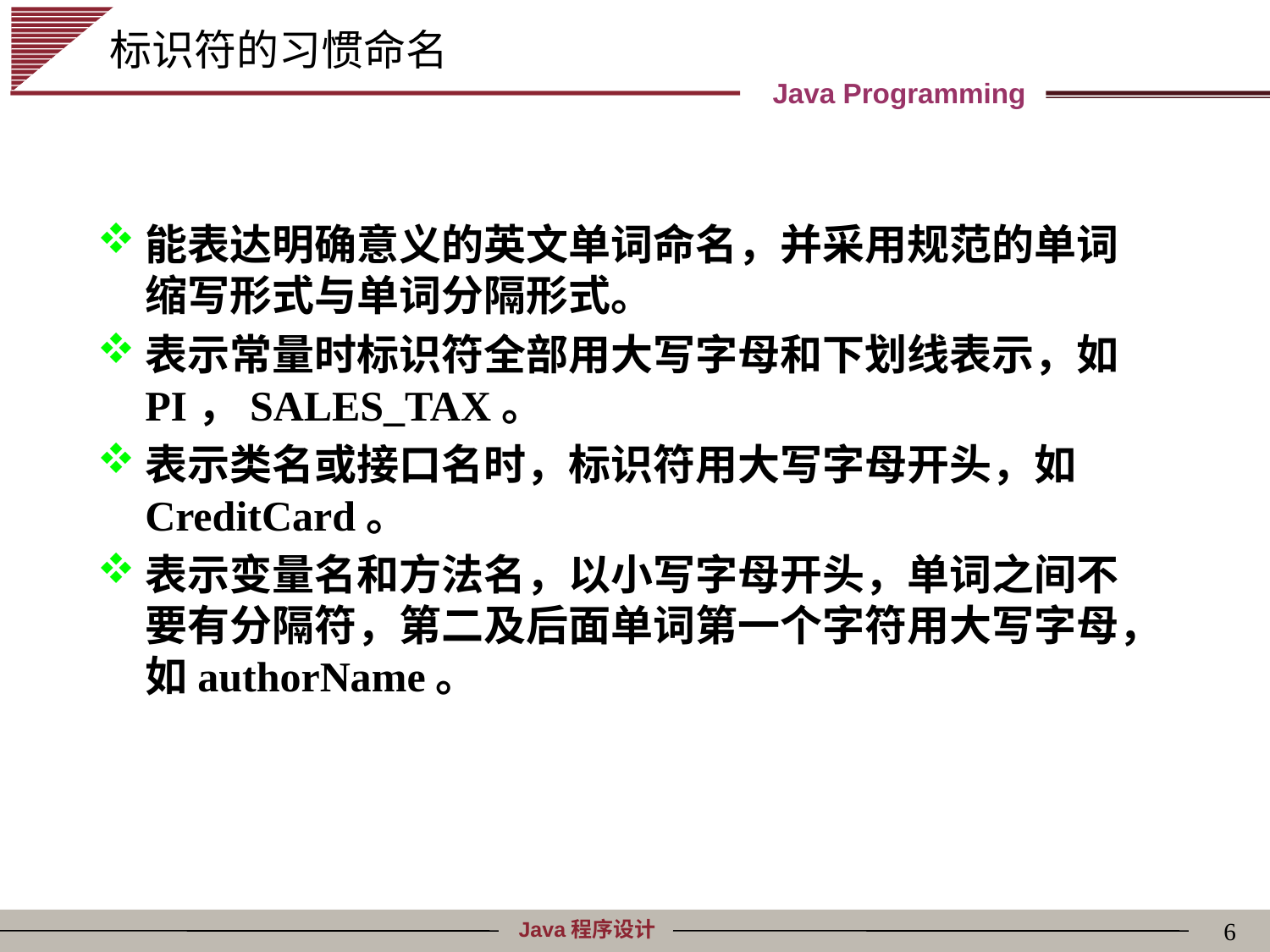

# 标识符的习惯命名
能表达明确意义的英文单词命名，并采用规范的单词缩写形式与单词分隔形式。
表示常量时标识符全部用大写字母和下划线表示，如PI，SALES_TAX。
表示类名或接口名时，标识符用大写字母开头，如CreditCard。
表示变量名和方法名，以小写字母开头，单词之间不要有分隔符，第二及后面单词第一个字符用大写字母，如authorName。